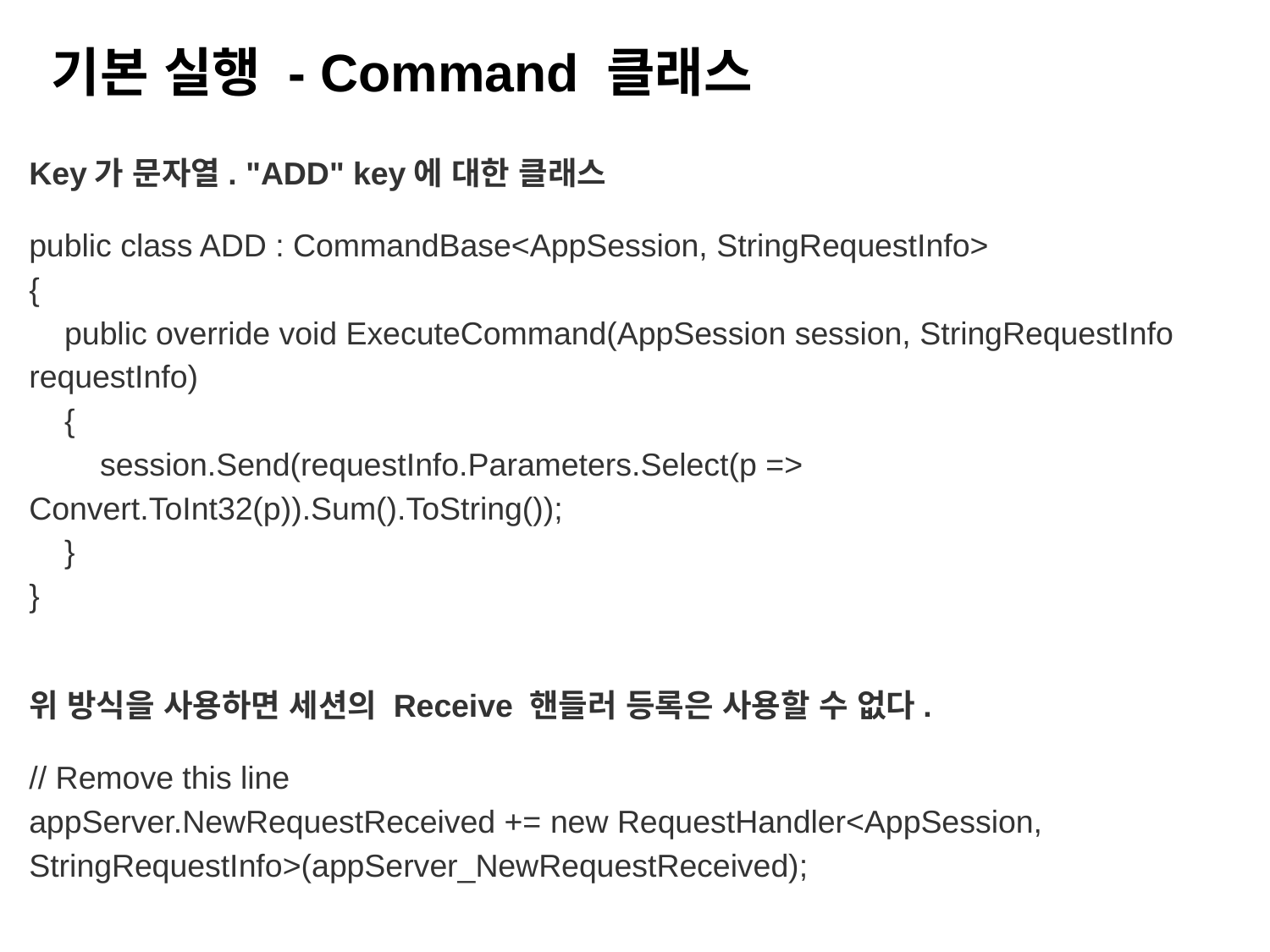

기본 실행 - Command 클래스
Key가 문자열. "ADD" key에 대한 클래스
public class ADD : CommandBase<AppSession, StringRequestInfo>
{
    public override void ExecuteCommand(AppSession session, StringRequestInfo requestInfo)
    {
        session.Send(requestInfo.Parameters.Select(p => Convert.ToInt32(p)).Sum().ToString());
    }
}

위 방식을 사용하면 세션의 Receive 핸들러 등록은 사용할 수 없다.
// Remove this line
appServer.NewRequestReceived += new RequestHandler<AppSession, StringRequestInfo>(appServer_NewRequestReceived);